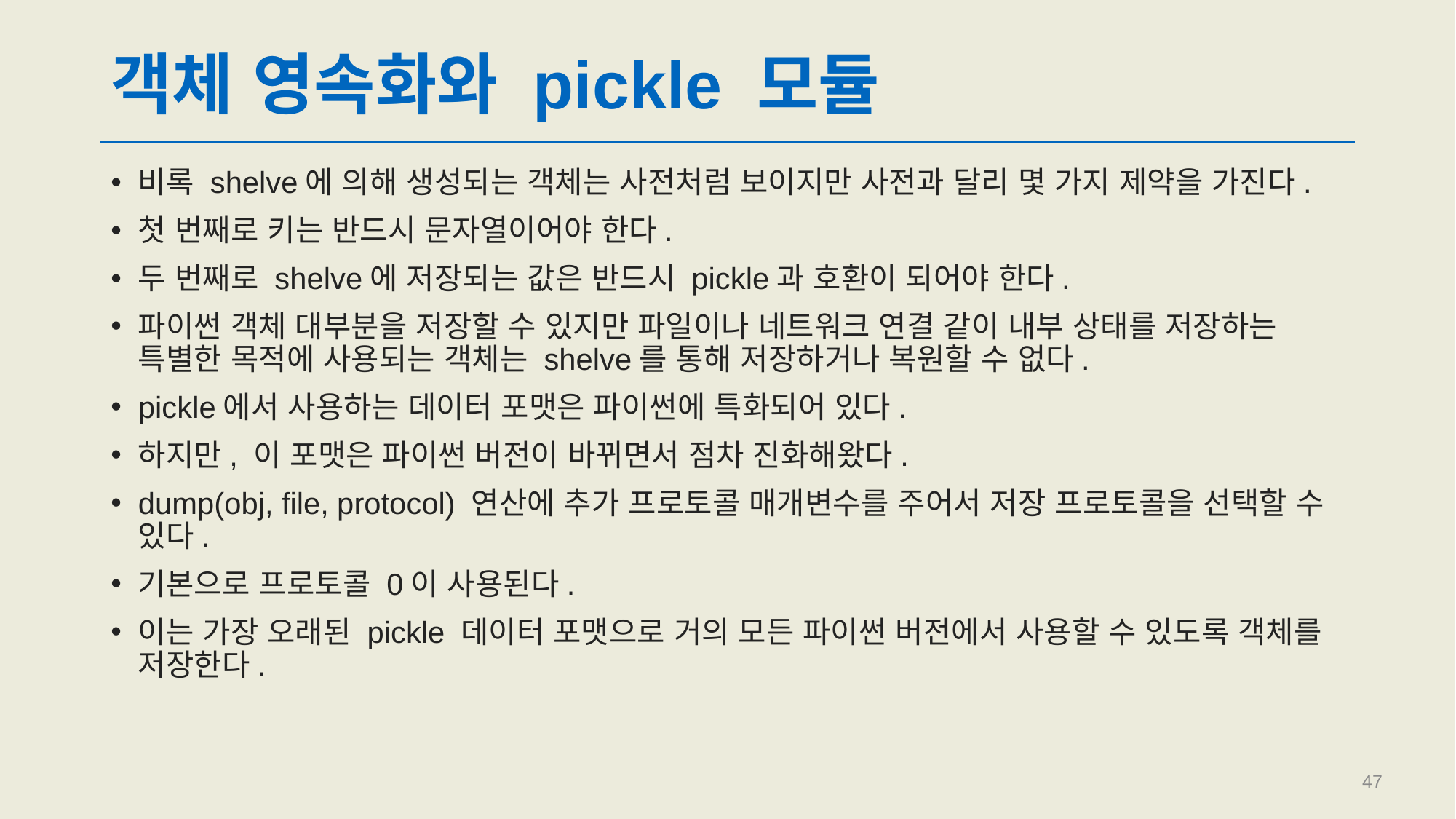

# 객체 영속화와 pickle 모듈
비록 shelve에 의해 생성되는 객체는 사전처럼 보이지만 사전과 달리 몇 가지 제약을 가진다.
첫 번째로 키는 반드시 문자열이어야 한다.
두 번째로 shelve에 저장되는 값은 반드시 pickle과 호환이 되어야 한다.
파이썬 객체 대부분을 저장할 수 있지만 파일이나 네트워크 연결 같이 내부 상태를 저장하는 특별한 목적에 사용되는 객체는 shelve를 통해 저장하거나 복원할 수 없다.
pickle에서 사용하는 데이터 포맷은 파이썬에 특화되어 있다.
하지만, 이 포맷은 파이썬 버전이 바뀌면서 점차 진화해왔다.
dump(obj, file, protocol) 연산에 추가 프로토콜 매개변수를 주어서 저장 프로토콜을 선택할 수 있다.
기본으로 프로토콜 0이 사용된다.
이는 가장 오래된 pickle 데이터 포맷으로 거의 모든 파이썬 버전에서 사용할 수 있도록 객체를 저장한다.
47